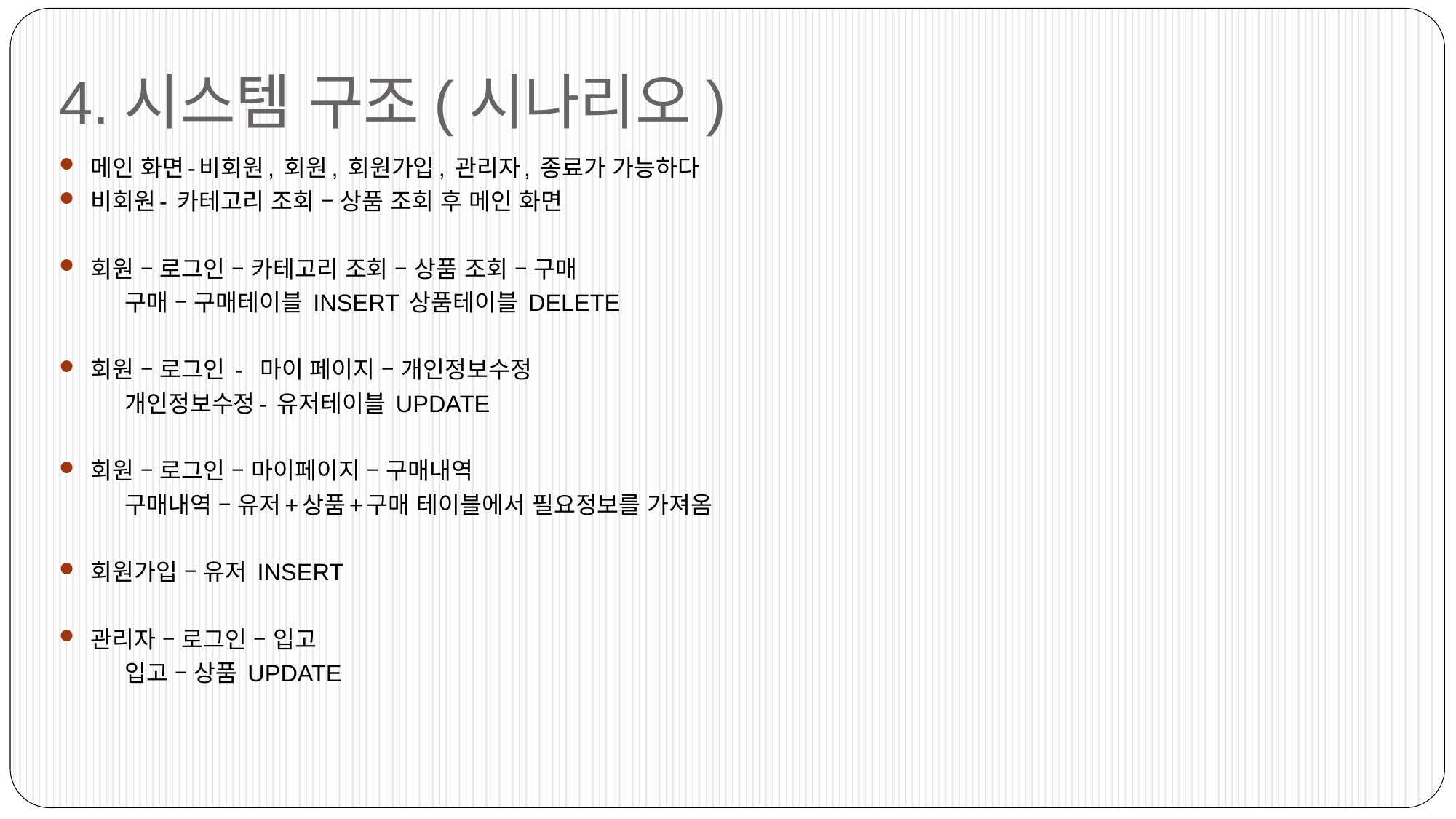

# 4.시스템 구조(시나리오)
메인 화면-비회원, 회원, 회원가입, 관리자, 종료가 가능하다
비회원- 카테고리 조회 – 상품 조회 후 메인 화면

회원 – 로그인 – 카테고리 조회 – 상품 조회 – 구매
	구매 – 구매테이블 INSERT 상품테이블 DELETE

회원 – 로그인 -  마이 페이지 – 개인정보수정
	개인정보수정- 유저테이블 UPDATE

회원 – 로그인 – 마이페이지 – 구매내역
	구매내역 – 유저+상품+구매 테이블에서 필요정보를 가져옴

회원가입 – 유저 INSERT

관리자 – 로그인 – 입고
	입고 – 상품 UPDATE